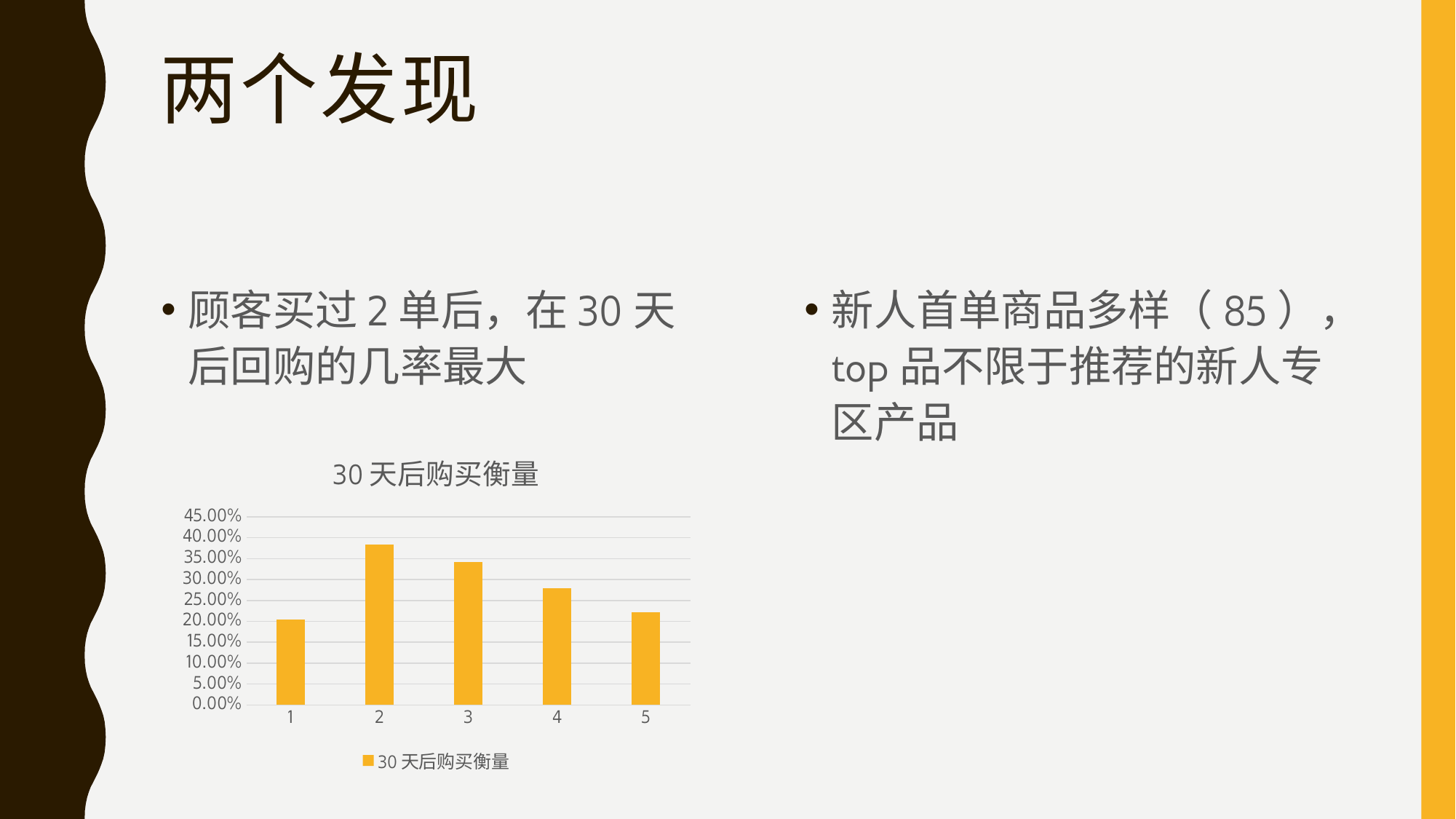

# 两个发现
顾客买过2单后，在30天后回购的几率最大
新人首单商品多样（85），top品不限于推荐的新人专区产品

### Chart:

| Category | 30天后购买衡量 |
|---|---|
| 1.0 | 0.204 |
| 2.0 | 0.383 |
| 3.0 | 0.342 |
| 4.0 | 0.28 |
| 5.0 | 0.221 |